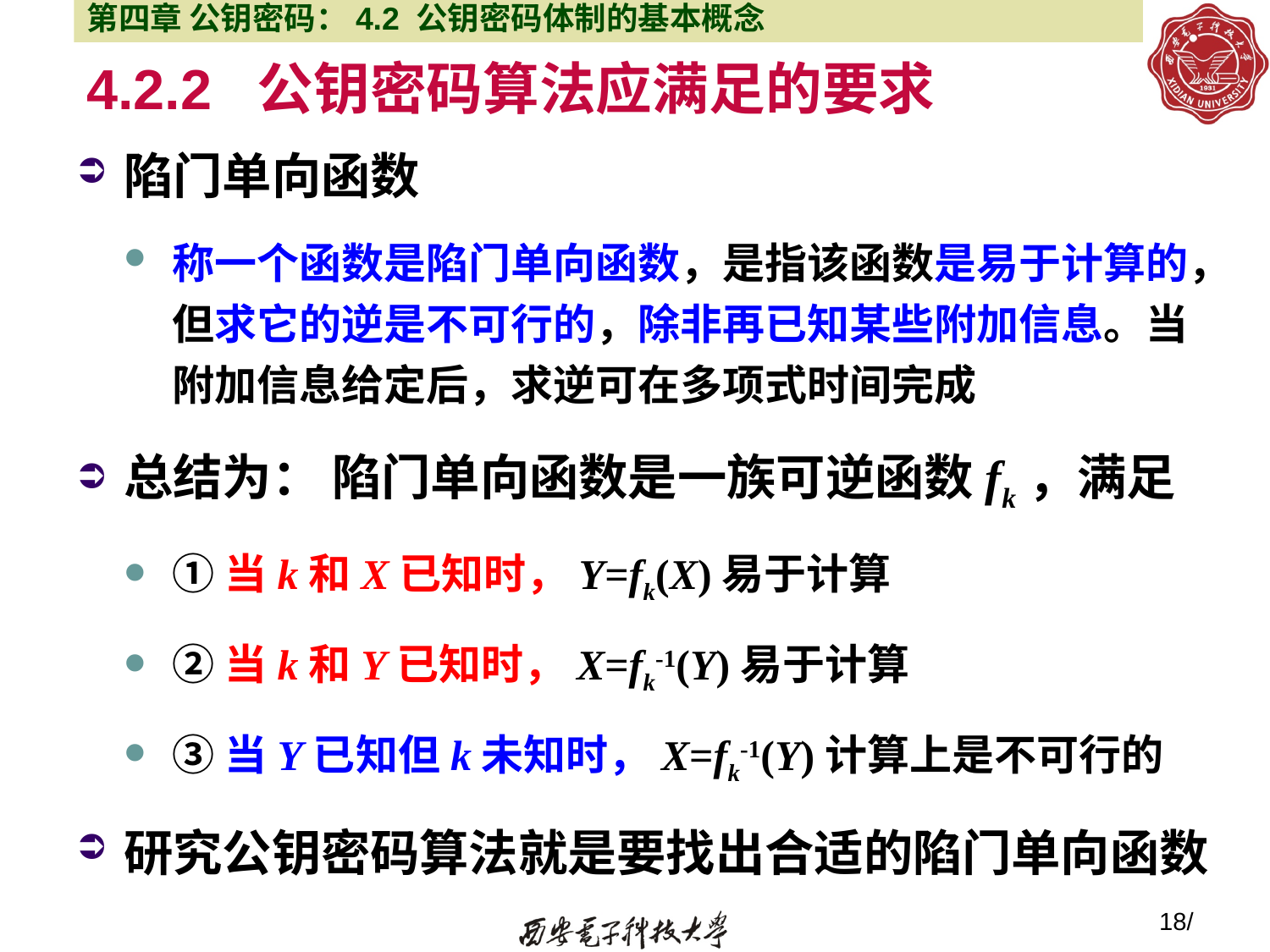

第四章 公钥密码：4.2 公钥密码体制的基本概念
# 4.2.2  公钥密码算法应满足的要求
陷门单向函数
称一个函数是陷门单向函数，是指该函数是易于计算的，但求它的逆是不可行的，除非再已知某些附加信息。当附加信息给定后，求逆可在多项式时间完成
总结为： 陷门单向函数是一族可逆函数fk，满足
①当k和X已知时，Y=fk(X)易于计算
②当k和Y已知时，X=fk-1(Y)易于计算
③当Y已知但k未知时，X=fk-1(Y)计算上是不可行的
研究公钥密码算法就是要找出合适的陷门单向函数
18/